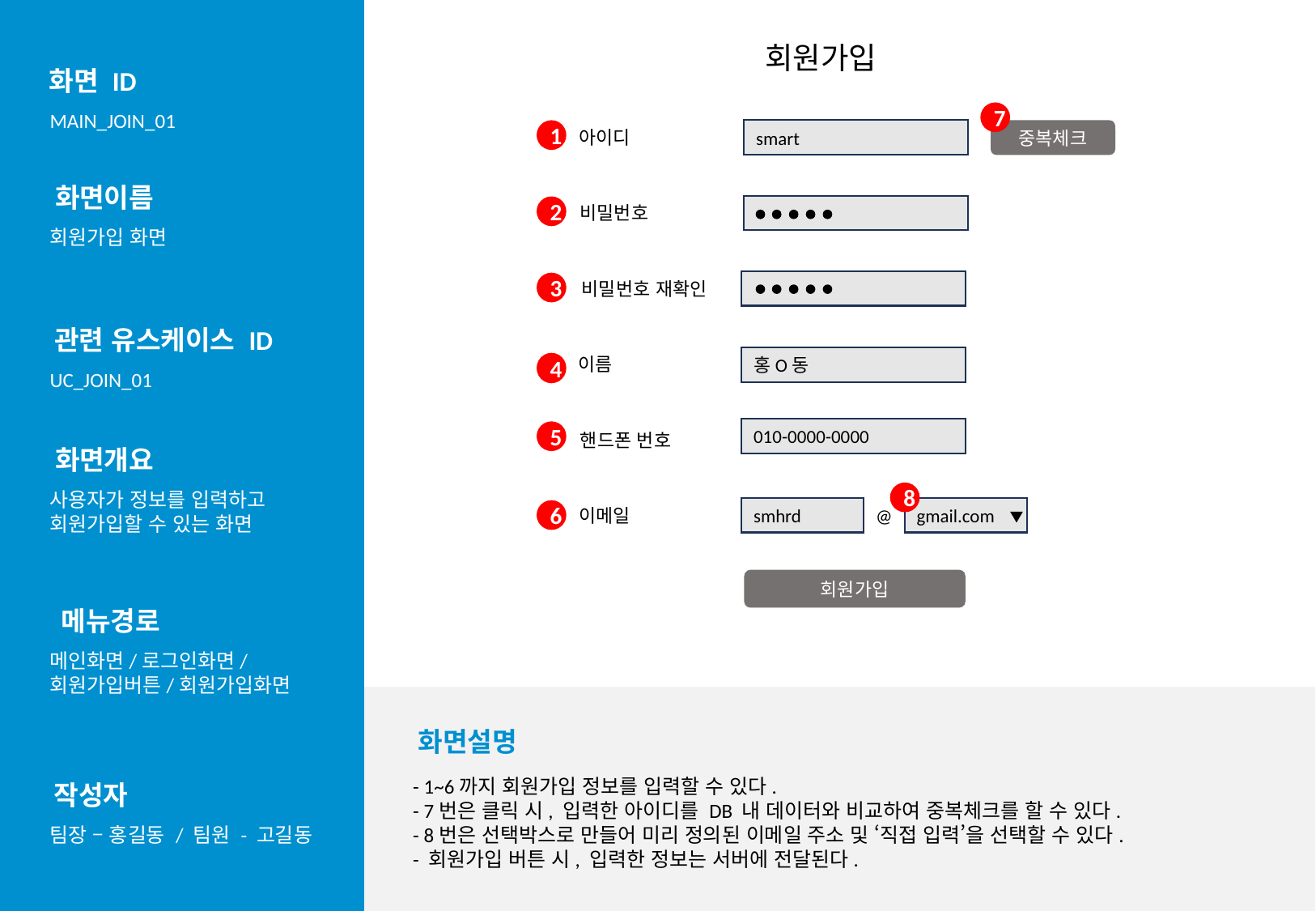

회원가입
화면 ID
MAIN_JOIN_01
7
1
아이디
smart
중복체크
화면이름
회원가입 화면
비밀번호

2

비밀번호 재확인
3

관련 유스케이스 ID
UC_JOIN_01
이름
홍O동
4
010-0000-0000
5
핸드폰 번호
화면개요
사용자가 정보를 입력하고
회원가입할 수 있는 화면
8
smhrd
gmail.com
이메일
@
6

회원가입
메뉴경로
메인화면/로그인화면/회원가입버튼/회원가입화면

화면설명
- 1~6까지 회원가입 정보를 입력할 수 있다.
- 7번은 클릭 시, 입력한 아이디를 DB 내 데이터와 비교하여 중복체크를 할 수 있다.
- 8번은 선택박스로 만들어 미리 정의된 이메일 주소 및 ‘직접 입력’을 선택할 수 있다.
- 회원가입 버튼 시, 입력한 정보는 서버에 전달된다.
작성자
팀장 – 홍길동 / 팀원 - 고길동